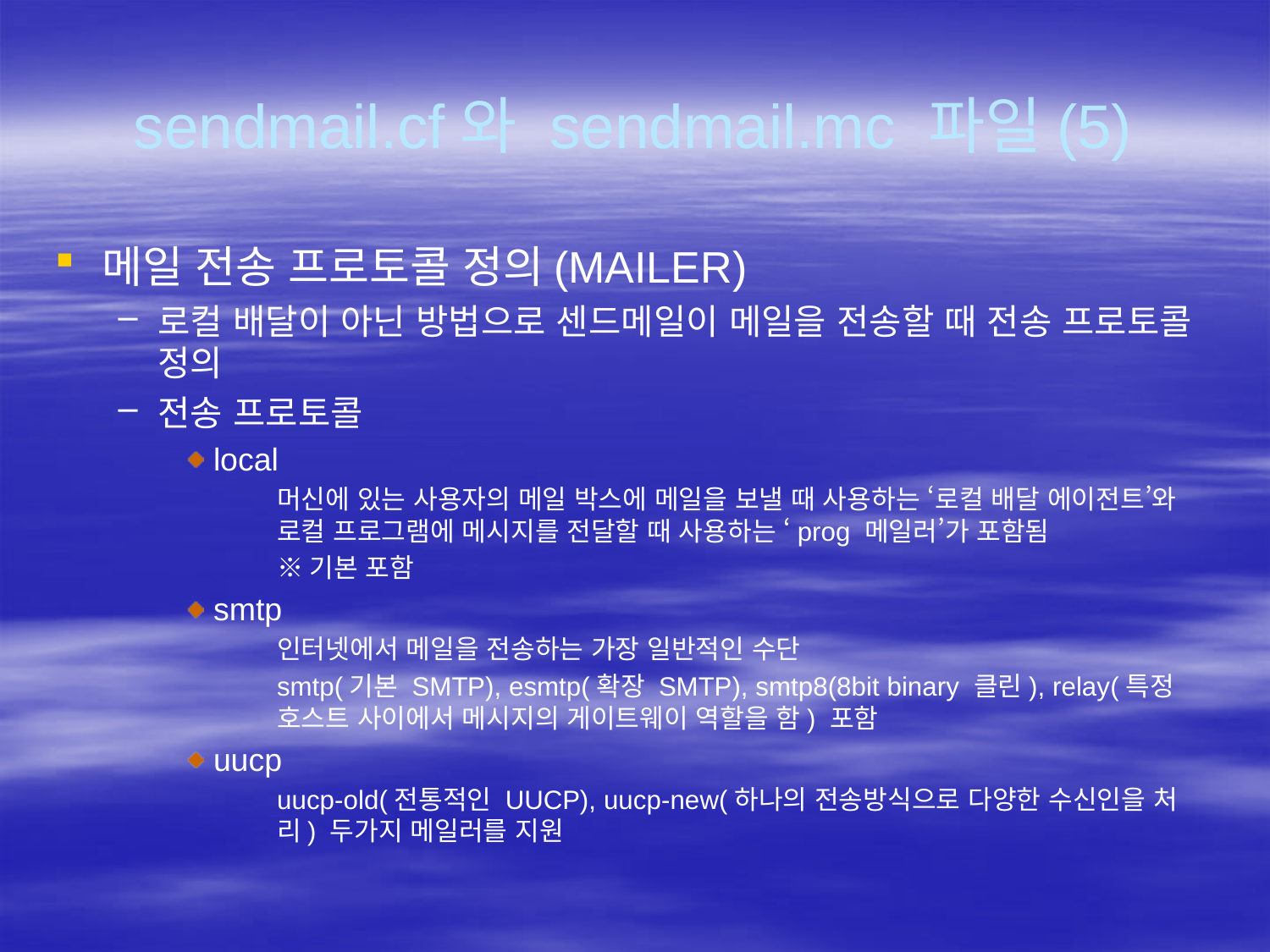

# sendmail.cf와 sendmail.mc 파일(5)
메일 전송 프로토콜 정의(MAILER)
로컬 배달이 아닌 방법으로 센드메일이 메일을 전송할 때 전송 프로토콜 정의
전송 프로토콜
local
	머신에 있는 사용자의 메일 박스에 메일을 보낼 때 사용하는 ‘로컬 배달 에이전트’와 로컬 프로그램에 메시지를 전달할 때 사용하는 ‘prog 메일러’가 포함됨
	※기본 포함
smtp
	인터넷에서 메일을 전송하는 가장 일반적인 수단
	smtp(기본 SMTP), esmtp(확장 SMTP), smtp8(8bit binary 클린), relay(특정 호스트 사이에서 메시지의 게이트웨이 역할을 함) 포함
uucp
	uucp-old(전통적인 UUCP), uucp-new(하나의 전송방식으로 다양한 수신인을 처리) 두가지 메일러를 지원